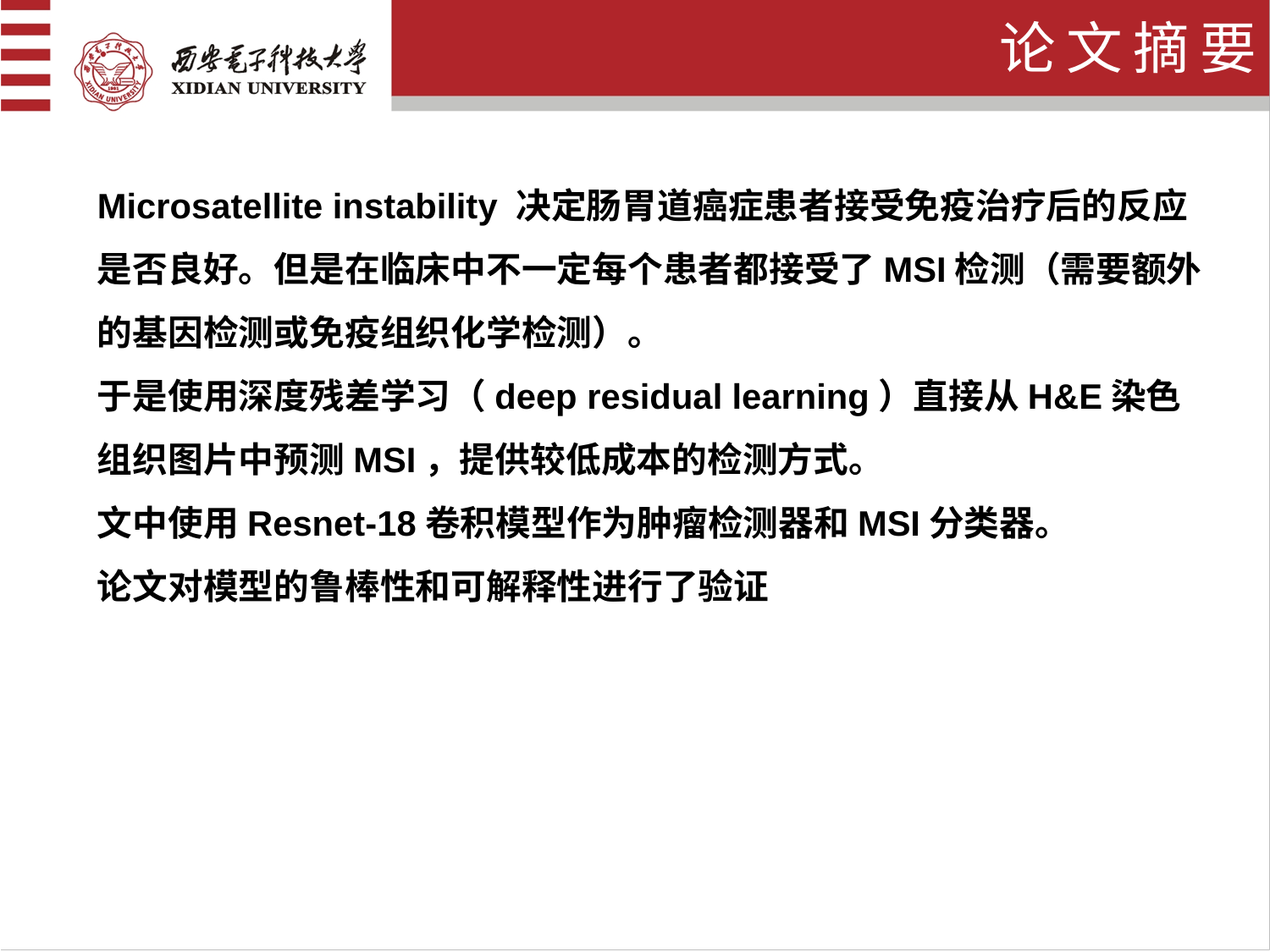

论文摘要
Microsatellite instability 决定肠胃道癌症患者接受免疫治疗后的反应是否良好。但是在临床中不一定每个患者都接受了MSI检测（需要额外的基因检测或免疫组织化学检测）。
于是使用深度残差学习（deep residual learning）直接从H&E染色组织图片中预测MSI，提供较低成本的检测方式。
文中使用Resnet-18卷积模型作为肿瘤检测器和MSI分类器。
论文对模型的鲁棒性和可解释性进行了验证